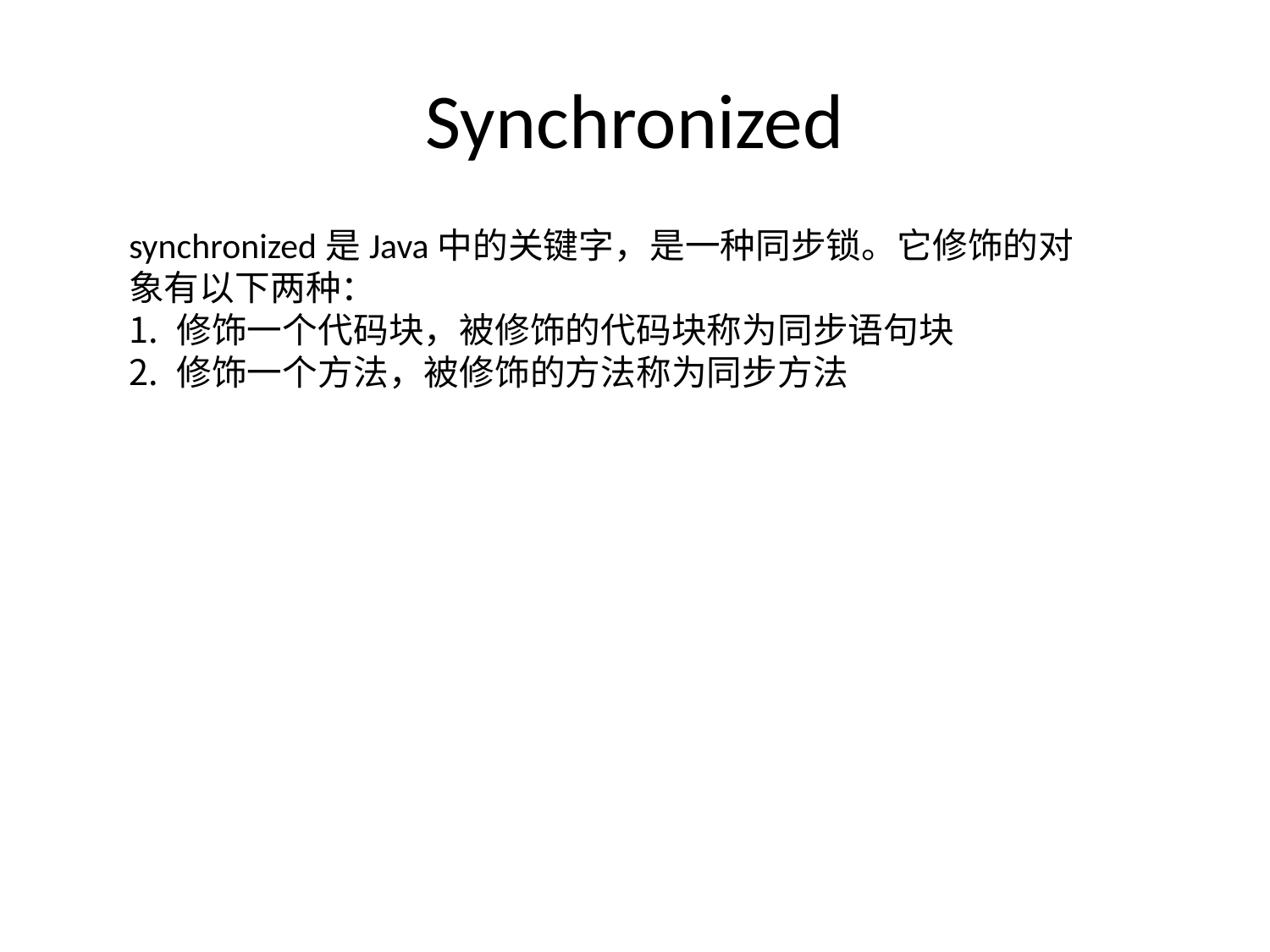

# Synchronized
synchronized是Java中的关键字，是一种同步锁。它修饰的对象有以下两种：
修饰一个代码块，被修饰的代码块称为同步语句块
修饰一个方法，被修饰的方法称为同步方法